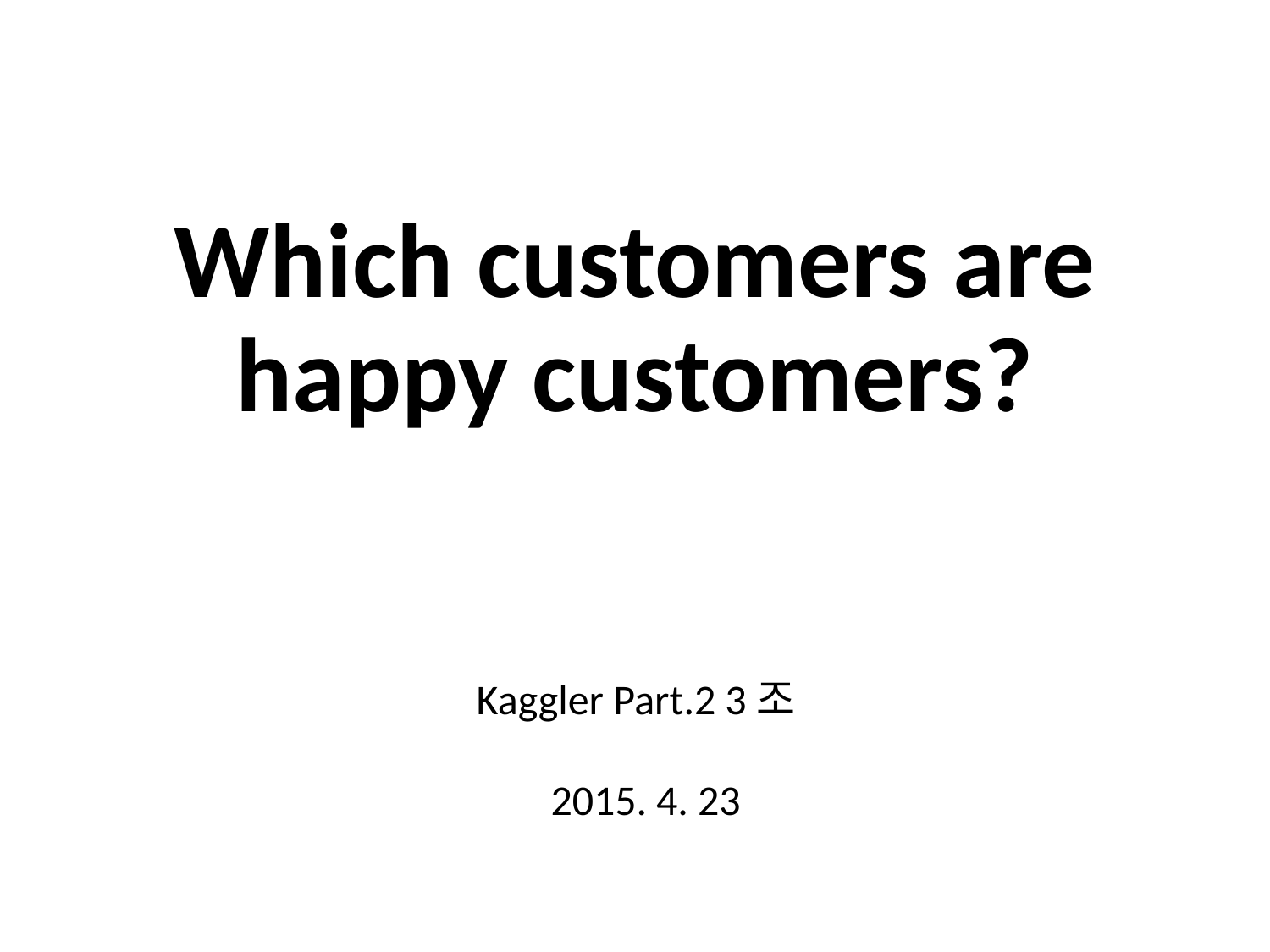

# Which customers are happy customers?

Kaggler Part.2 3조
2015. 4. 23